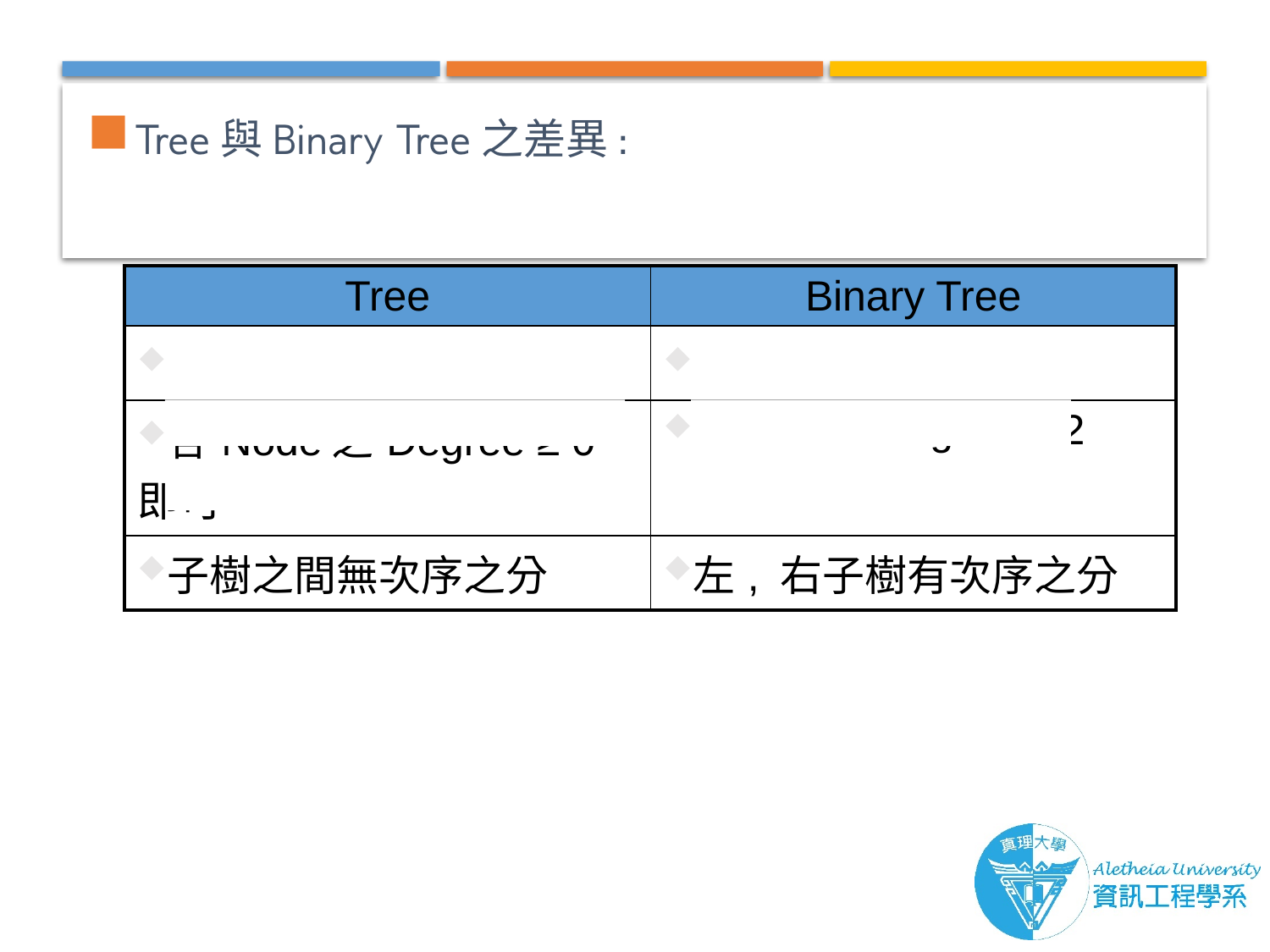

Tree與Binary Tree之差異:

| Tree | Binary Tree |
| --- | --- |
| 不可以為空樹 | 可以為空樹 |
| 各Node之Degree ≥ 0即可 | 0 ≤ Node Degree ≤ 2 |
| 子樹之間無次序之分 | 左, 右子樹有次序之分 |